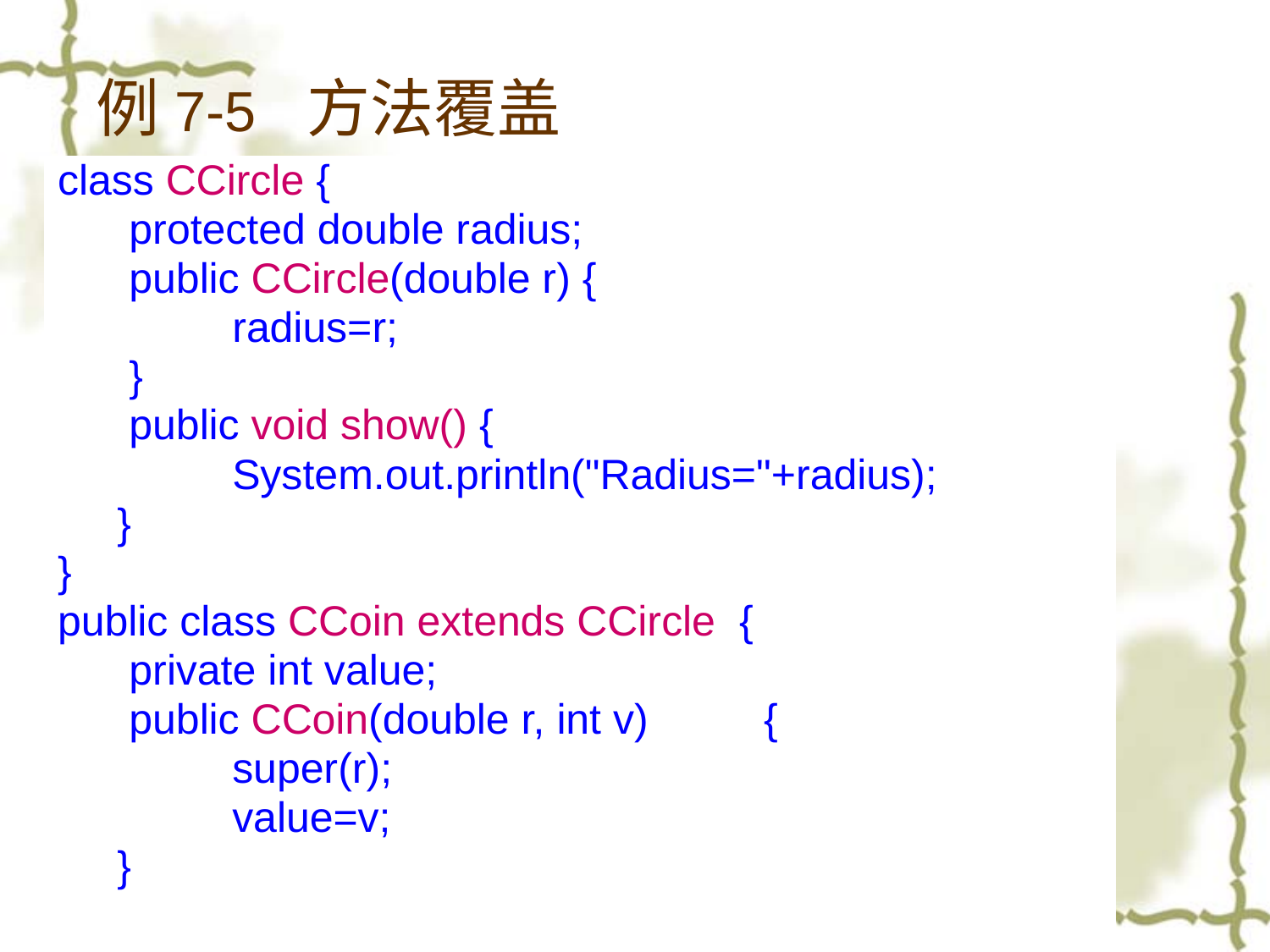

# 例7-5  方法覆盖
class CCircle {
	  protected double radius;
	  public CCircle(double r) {
		radius=r;
	  }
	  public void show() {
		System.out.println("Radius="+radius);
	 }
}
public class CCoin extends CCircle  {
	  private int value;
	  public CCoin(double r, int v)	  {
		super(r);
		value=v;
	 }